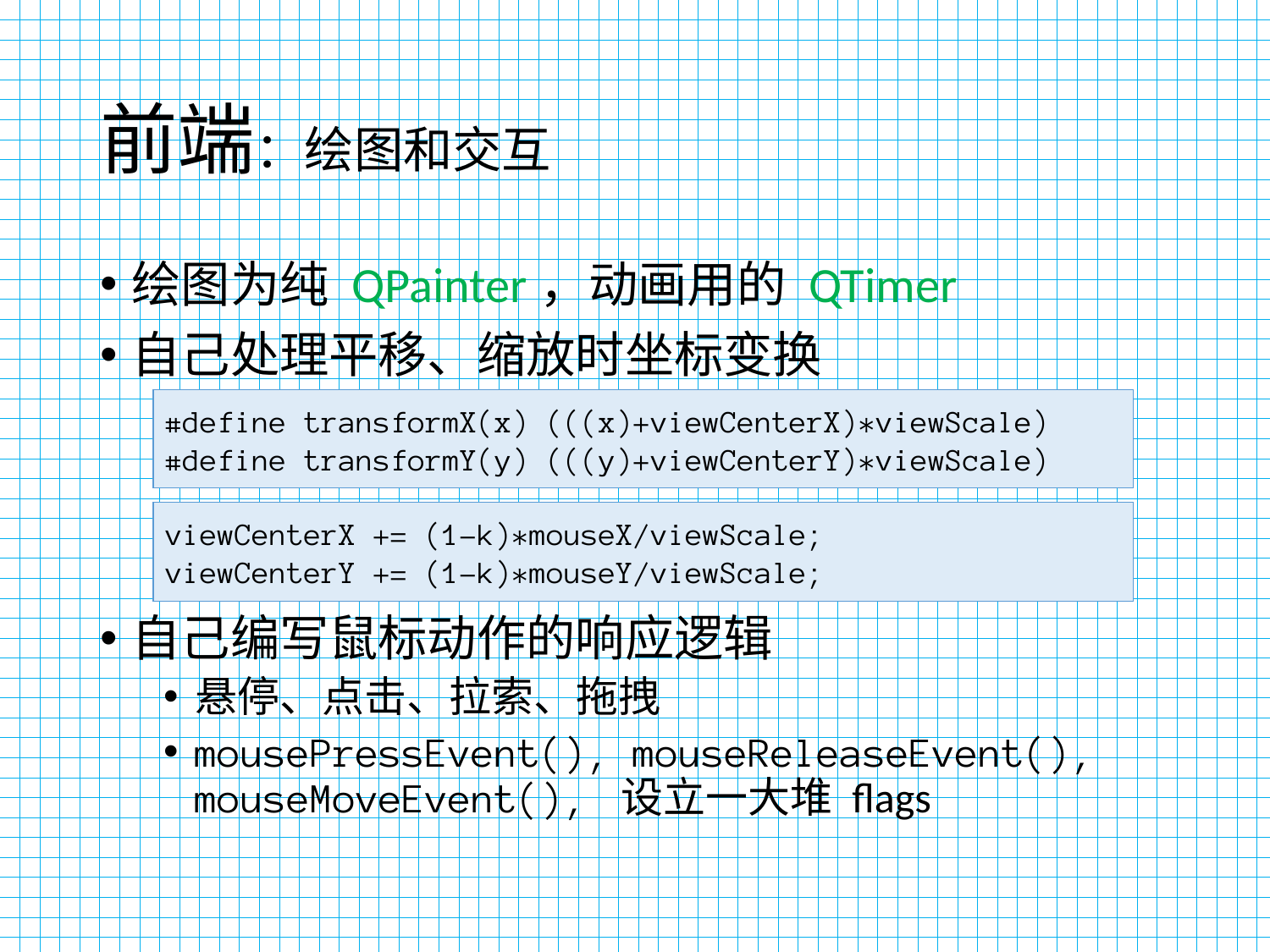

# 前端：绘图和交互
绘图为纯 QPainter，动画用的 QTimer
自己处理平移、缩放时坐标变换

自己编写鼠标动作的响应逻辑
悬停、点击、拉索、拖拽
mousePressEvent(), mouseReleaseEvent(), mouseMoveEvent(), 设立一大堆 flags
#define transformX(x) (((x)+viewCenterX)*viewScale)
#define transformY(y) (((y)+viewCenterY)*viewScale)
viewCenterX += (1-k)*mouseX/viewScale;
viewCenterY += (1-k)*mouseY/viewScale;